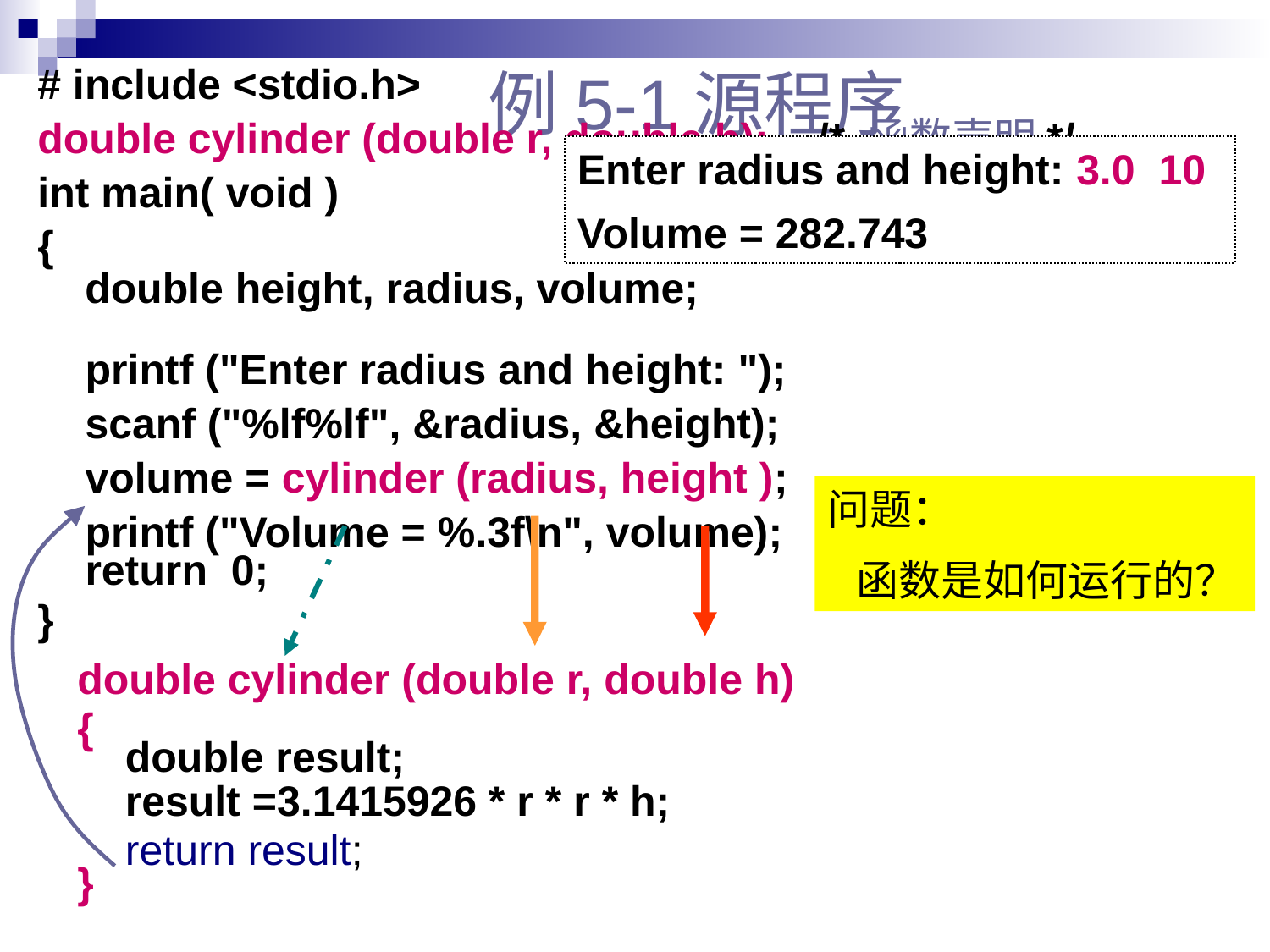

# 例5-1源程序
# include <stdio.h>
double cylinder (double r, double h);    /* 函数声明*/
int main( void )
{
    double height, radius, volume;
	printf ("Enter radius and height: ");
	scanf ("%lf%lf", &radius, &height);
	volume = cylinder (radius, height );
	printf ("Volume = %.3f\n", volume);
	return  0;
}
Enter radius and height: 3.0  10
Volume = 282.743
问题：
  函数是如何运行的？

double cylinder (double r, double h)
{
	double result;
	result =3.1415926 * r * r * h;
	return result;
}